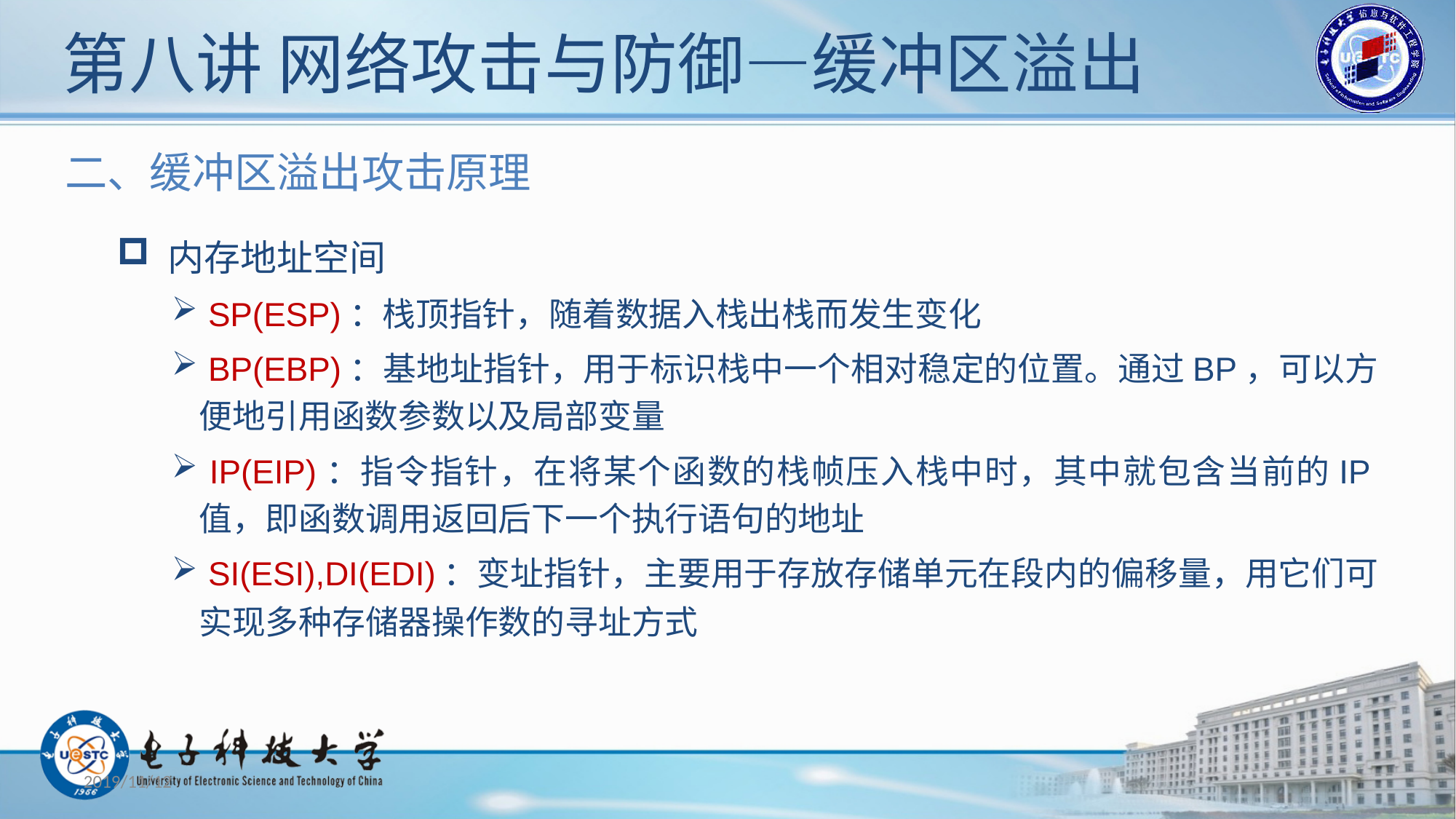

# 第八讲 网络攻击与防御—缓冲区溢出
二、缓冲区溢出攻击原理
 内存地址空间
 SP(ESP)：栈顶指针，随着数据入栈出栈而发生变化
 BP(EBP)：基地址指针，用于标识栈中一个相对稳定的位置。通过BP，可以方便地引用函数参数以及局部变量
 IP(EIP)：指令指针，在将某个函数的栈帧压入栈中时，其中就包含当前的IP值，即函数调用返回后下一个执行语句的地址
 SI(ESI),DI(EDI)：变址指针，主要用于存放存储单元在段内的偏移量，用它们可实现多种存储器操作数的寻址方式
2019/11/12